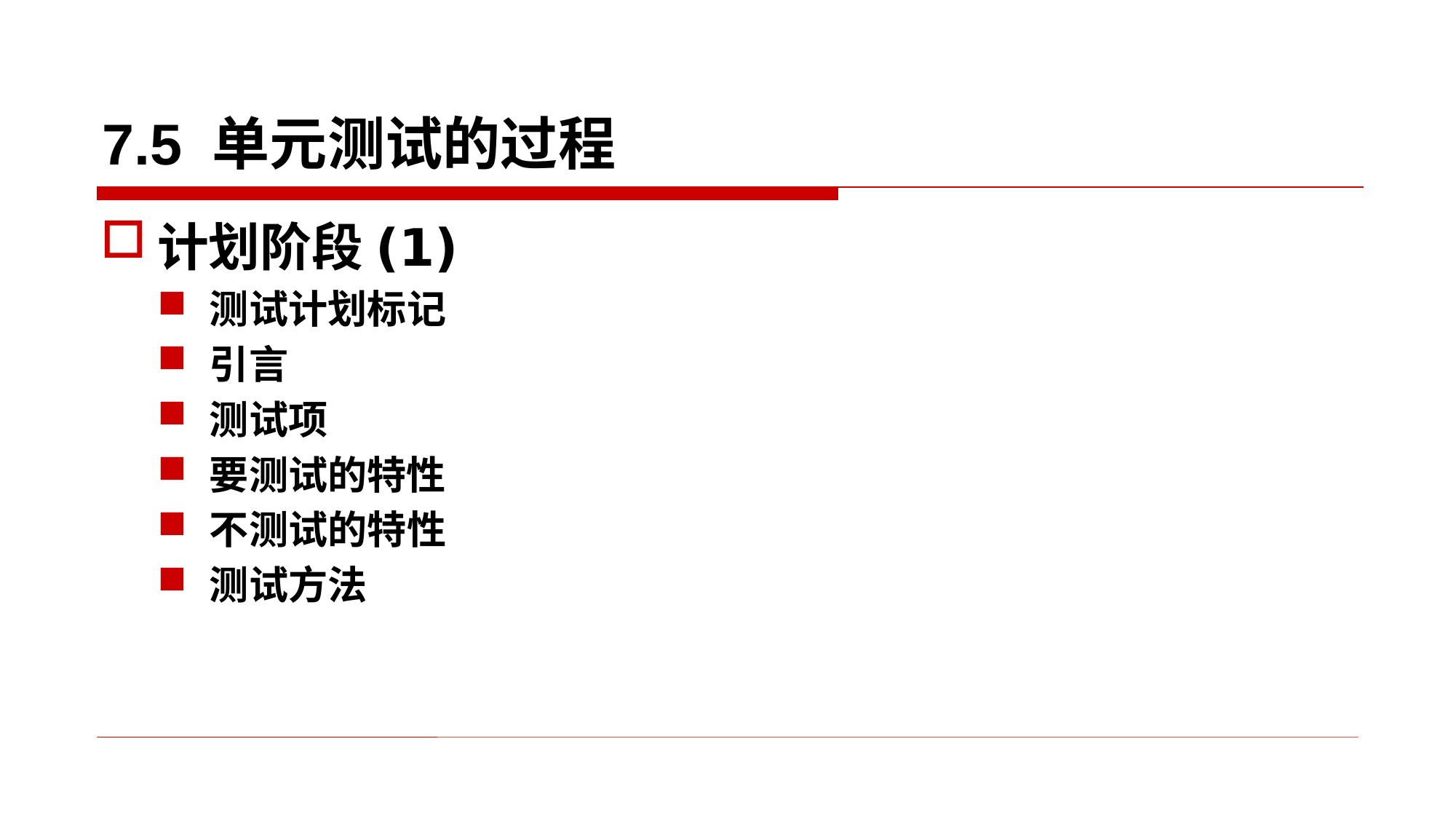

# 7.5 单元测试的过程
计划阶段(1)
测试计划标记
引言
测试项
要测试的特性
不测试的特性
测试方法
35